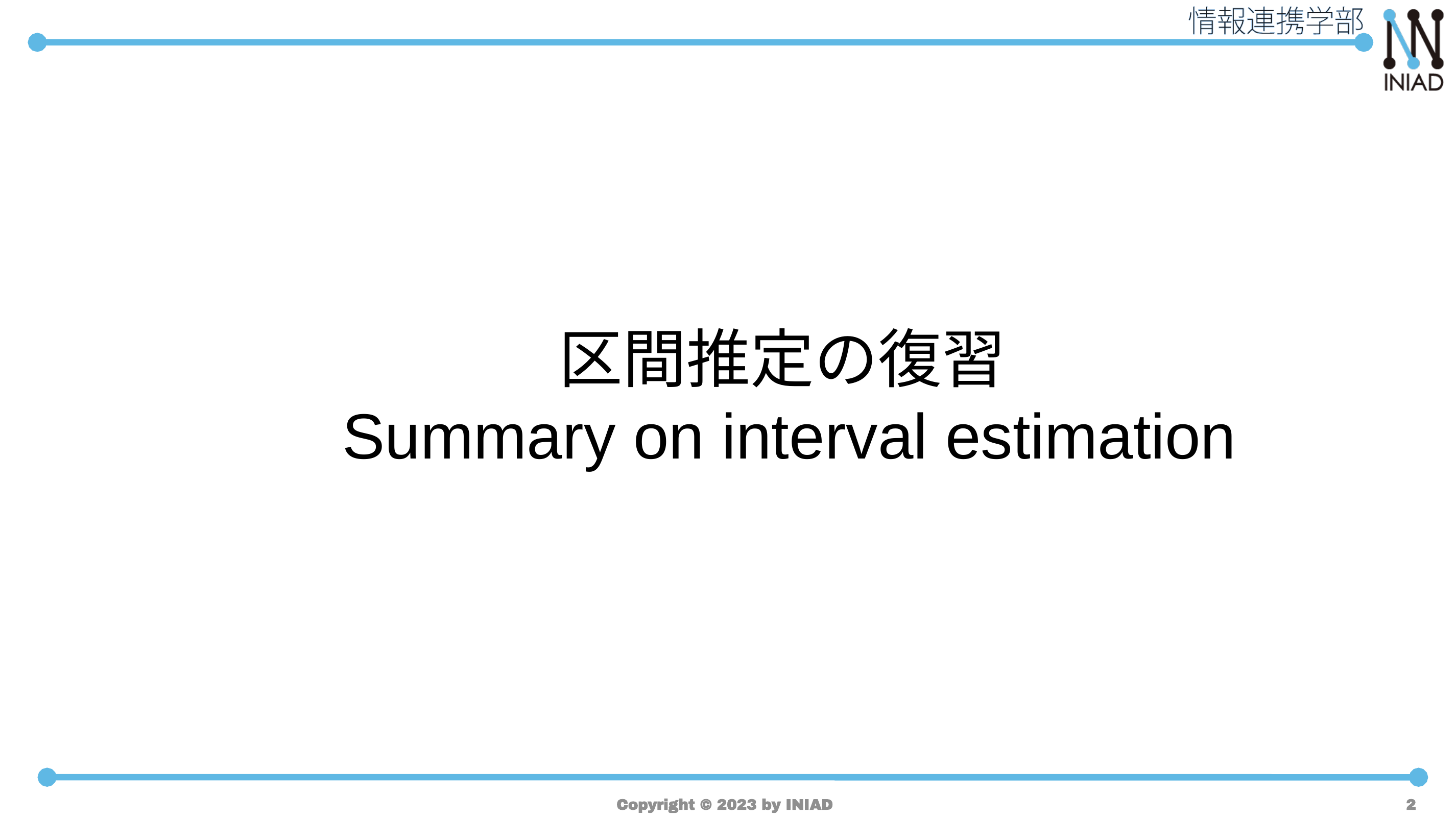

区間推定の復習
Summary on interval estimation
Copyright © 2023 by INIAD
2